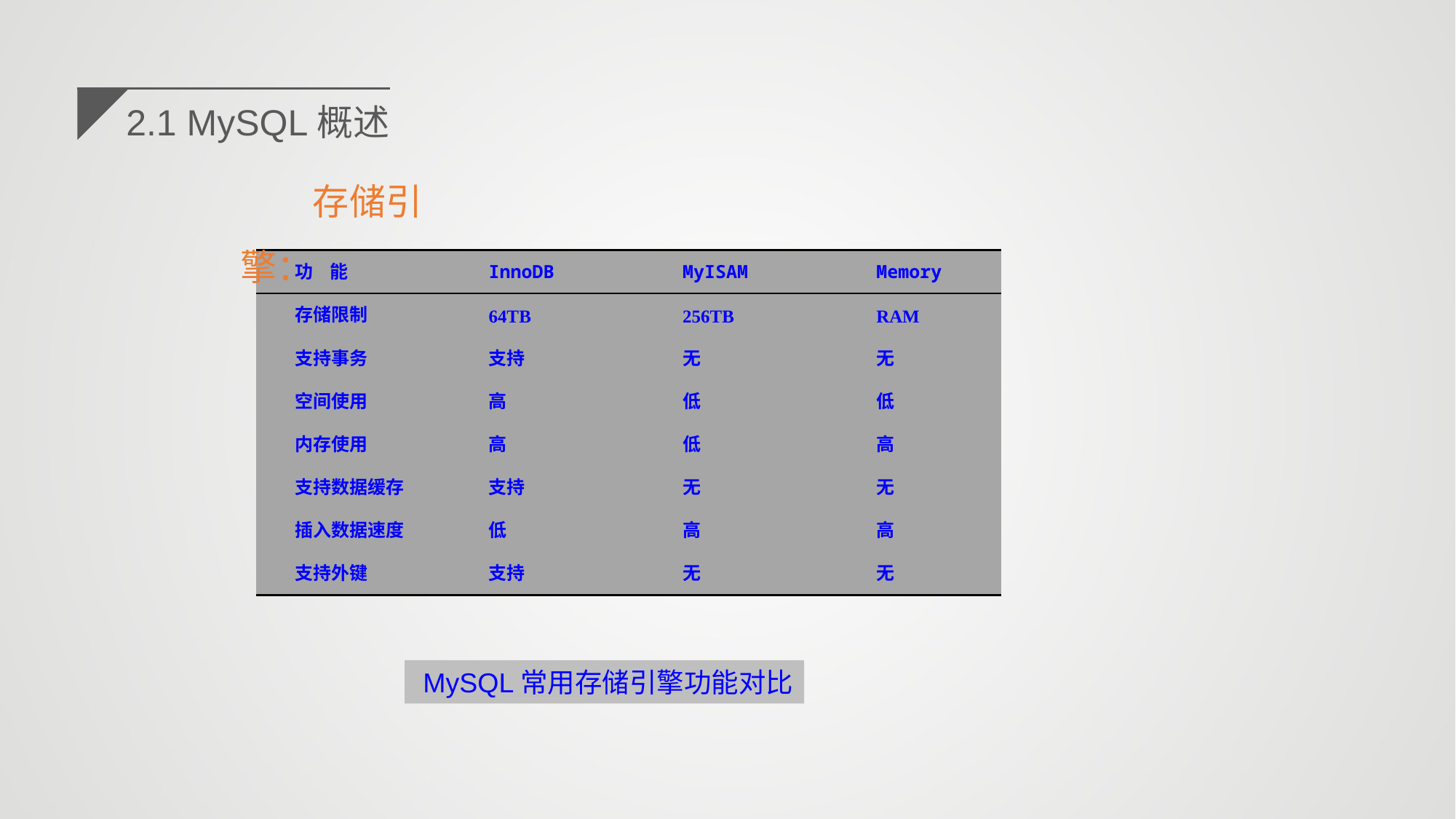

2.1 MySQL概述

存储引擎：
| 功 能 | InnoDB | MyISAM | Memory |
| --- | --- | --- | --- |
| 存储限制 | 64TB | 256TB | RAM |
| 支持事务 | 支持 | 无 | 无 |
| 空间使用 | 高 | 低 | 低 |
| 内存使用 | 高 | 低 | 高 |
| 支持数据缓存 | 支持 | 无 | 无 |
| 插入数据速度 | 低 | 高 | 高 |
| 支持外键 | 支持 | 无 | 无 |
 MySQL常用存储引擎功能对比